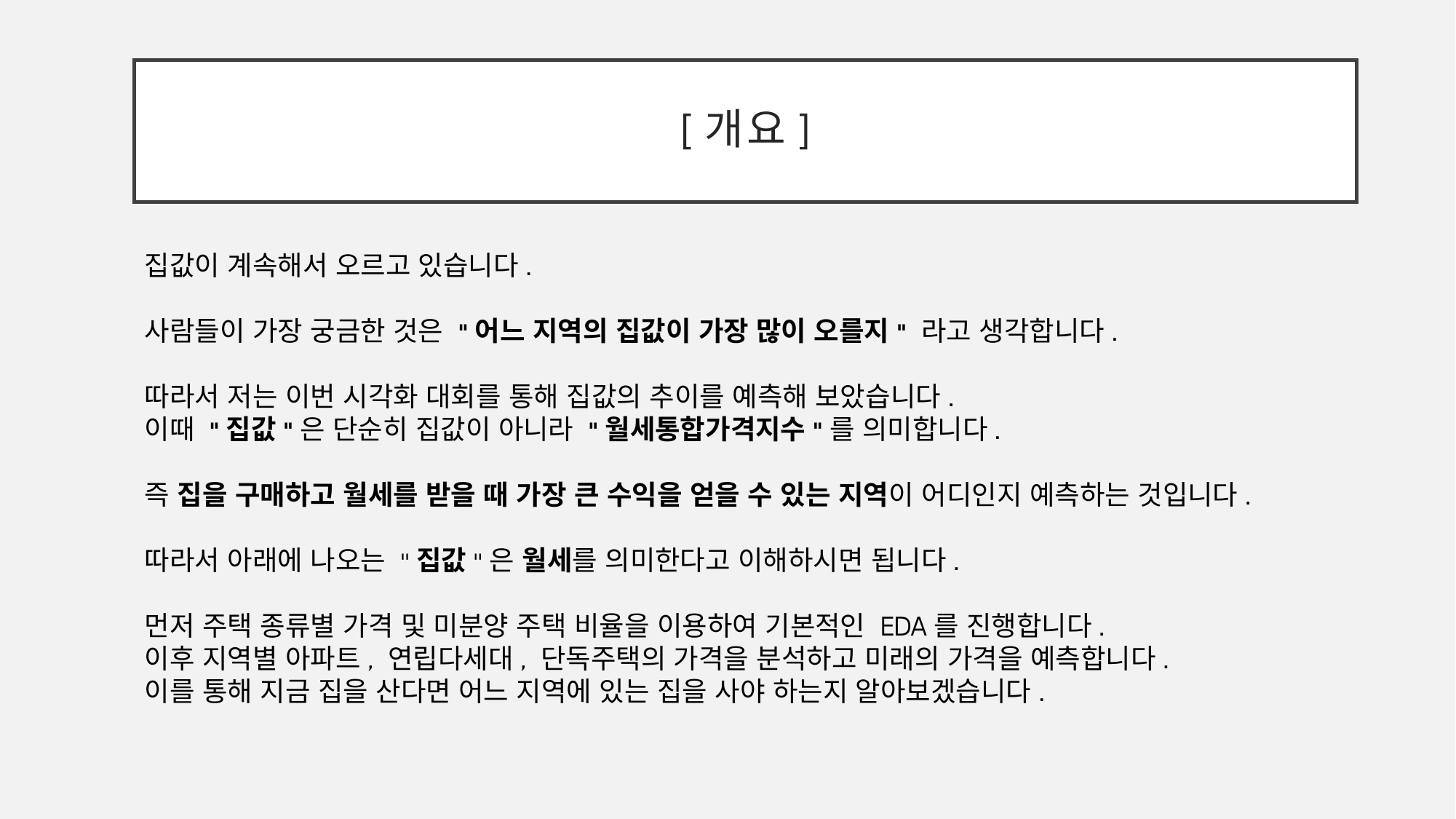

# [개요]
집값이 계속해서 오르고 있습니다.

사람들이 가장 궁금한 것은 "어느 지역의 집값이 가장 많이 오를지" 라고 생각합니다.
따라서 저는 이번 시각화 대회를 통해 집값의 추이를 예측해 보았습니다.
이때 "집값"은 단순히 집값이 아니라 "월세통합가격지수"를 의미합니다.
즉 집을 구매하고 월세를 받을 때 가장 큰 수익을 얻을 수 있는 지역이 어디인지 예측하는 것입니다.
따라서 아래에 나오는 "집값"은 월세를 의미한다고 이해하시면 됩니다.

먼저 주택 종류별 가격 및 미분양 주택 비율을 이용하여 기본적인 EDA를 진행합니다.
이후 지역별 아파트, 연립다세대, 단독주택의 가격을 분석하고 미래의 가격을 예측합니다.
이를 통해 지금 집을 산다면 어느 지역에 있는 집을 사야 하는지 알아보겠습니다.